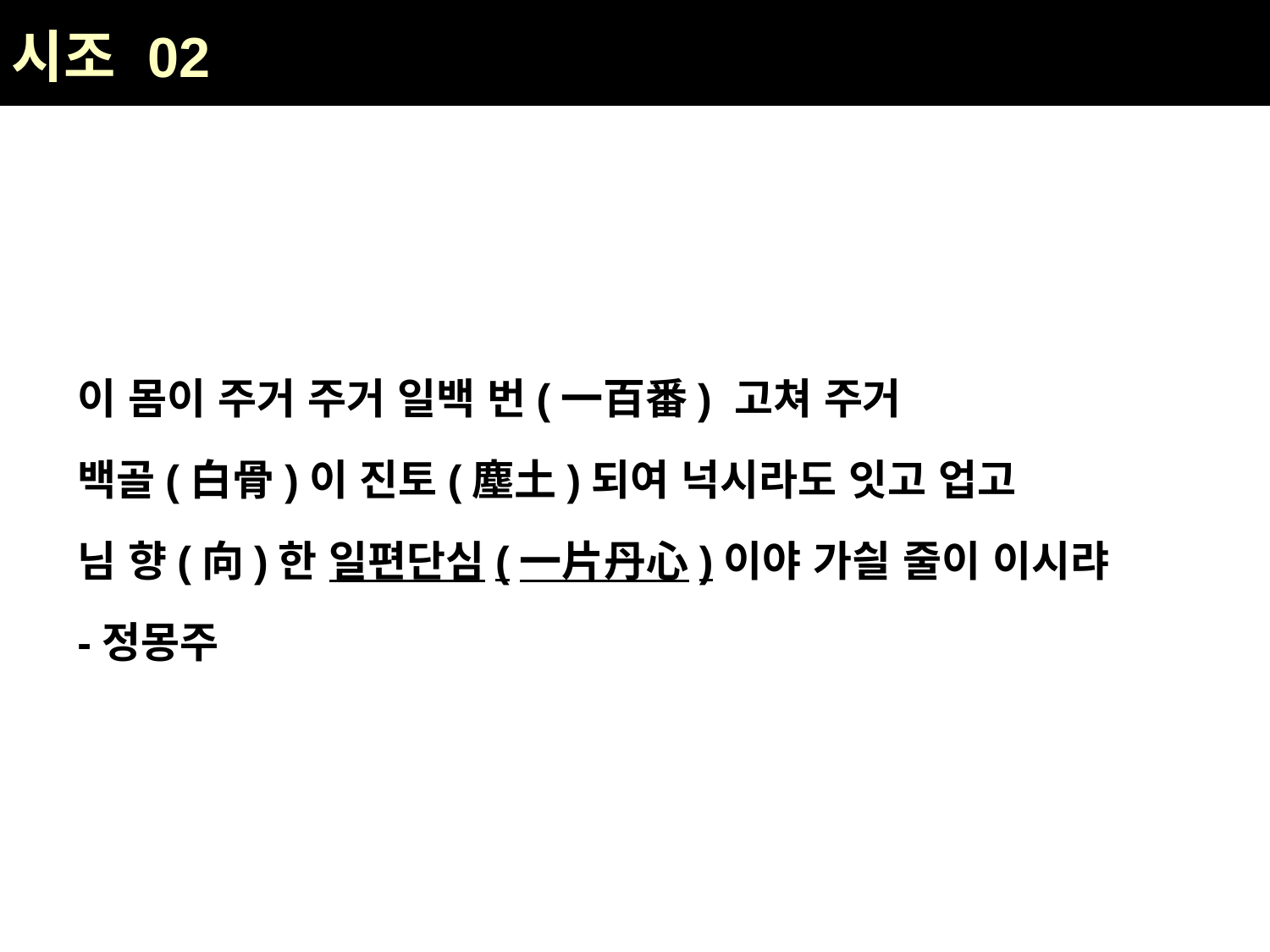

| 시조 02 |
| --- |
이 몸이 주거 주거 일백 번(一百番) 고쳐 주거
백골(白骨)이 진토(塵土)되여 넉시라도 잇고 업고
님 향(向)한 일편단심(一片丹心)이야 가싈 줄이 이시랴
-정몽주